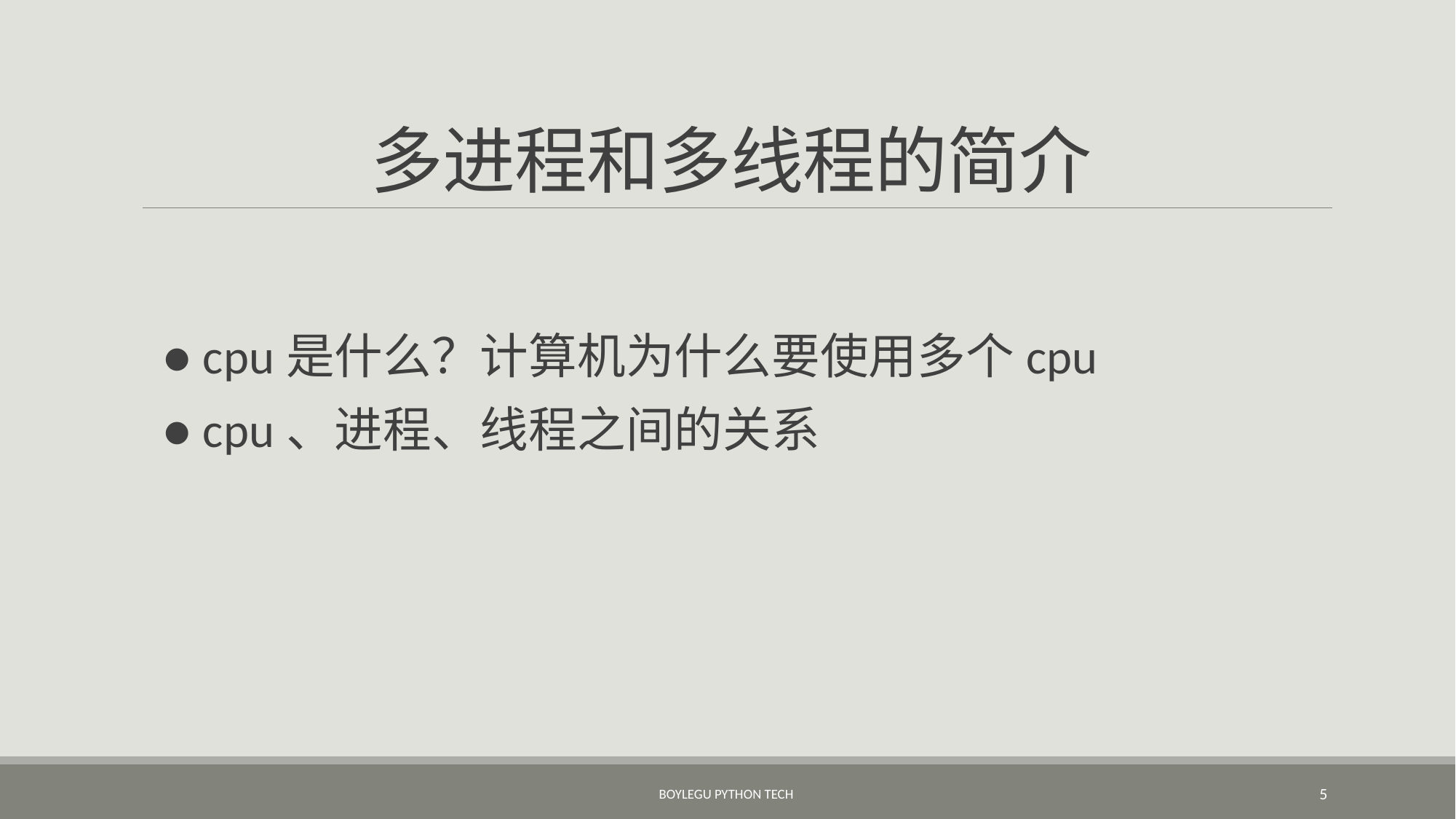

# 多进程和多线程的简介
● cpu是什么？计算机为什么要使用多个cpu
● cpu、进程、线程之间的关系
BoyleGu Python Tech
5